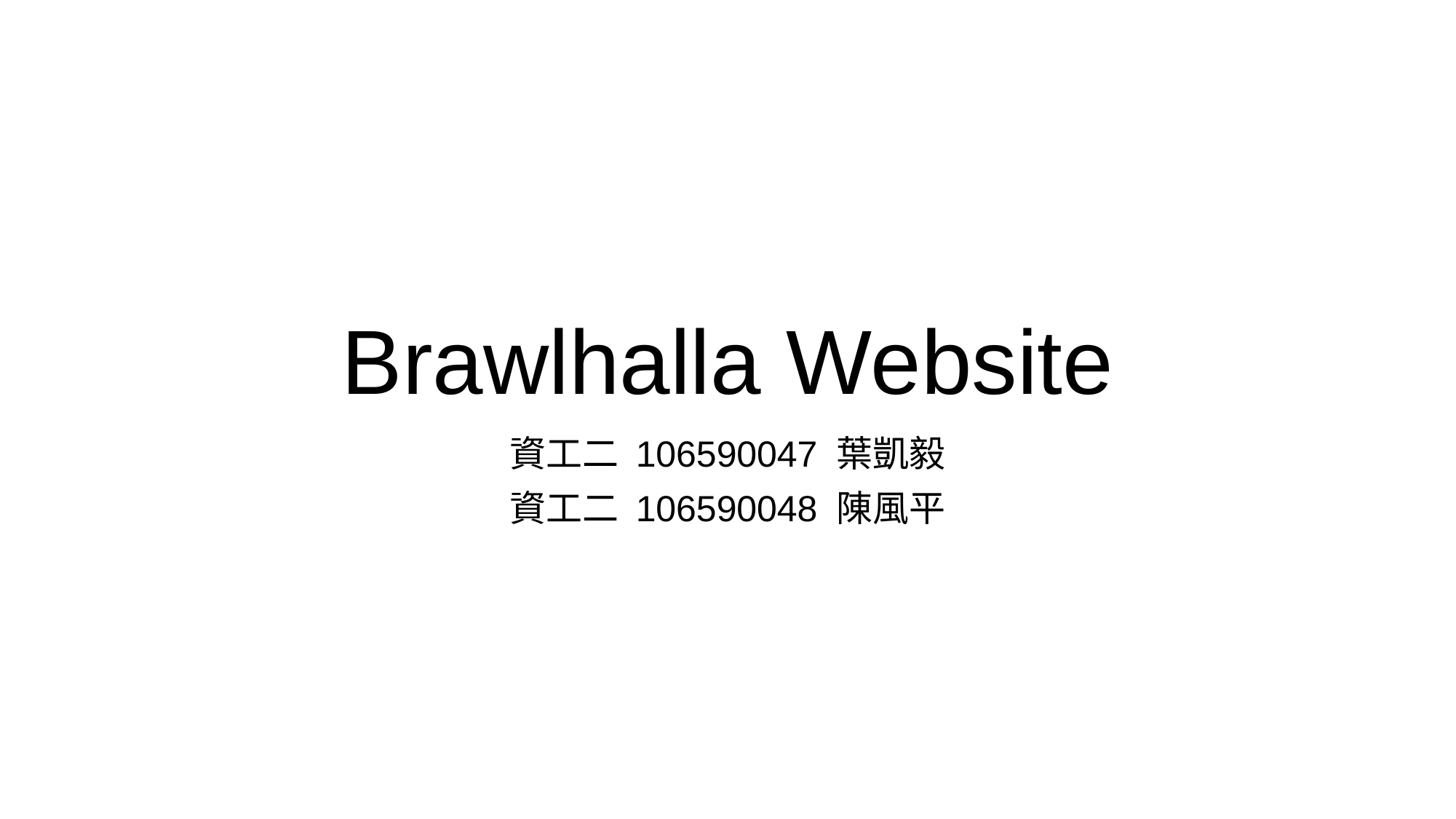

# Brawlhalla Website
資工二 106590047 葉凱毅
資工二 106590048 陳風平